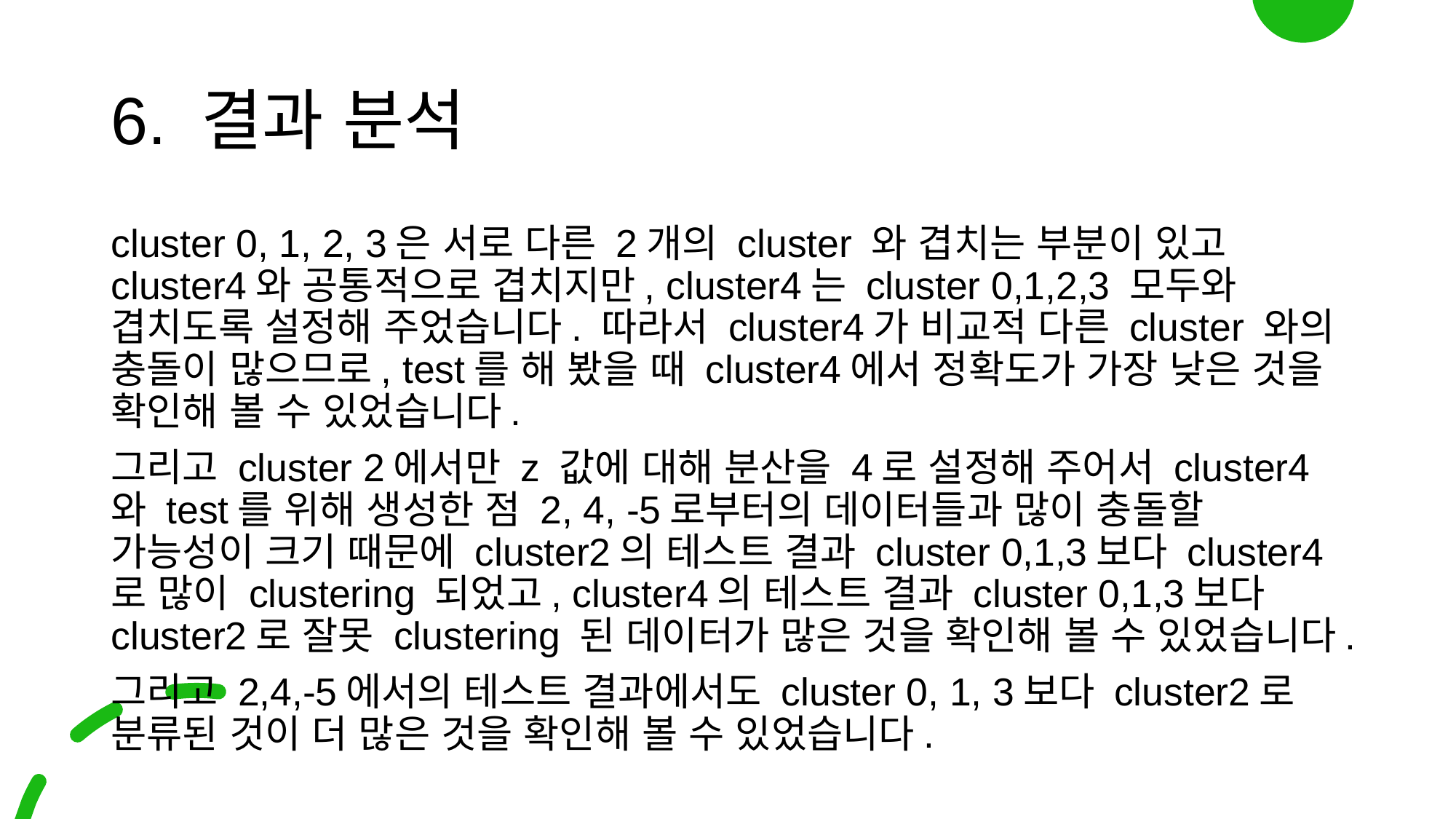

# 6. 결과 분석
cluster 0, 1, 2, 3은 서로 다른 2개의 cluster 와 겹치는 부분이 있고 cluster4와 공통적으로 겹치지만, cluster4는 cluster 0,1,2,3 모두와 겹치도록 설정해 주었습니다. 따라서 cluster4가 비교적 다른 cluster 와의 충돌이 많으므로, test를 해 봤을 때 cluster4에서 정확도가 가장 낮은 것을 확인해 볼 수 있었습니다.
그리고 cluster 2에서만 z 값에 대해 분산을 4로 설정해 주어서 cluster4 와 test를 위해 생성한 점 2, 4, -5로부터의 데이터들과 많이 충돌할 가능성이 크기 때문에 cluster2의 테스트 결과 cluster 0,1,3보다 cluster4로 많이 clustering 되었고, cluster4의 테스트 결과 cluster 0,1,3보다 cluster2로 잘못 clustering 된 데이터가 많은 것을 확인해 볼 수 있었습니다.
그리고 2,4,-5에서의 테스트 결과에서도 cluster 0, 1, 3보다 cluster2로 분류된 것이 더 많은 것을 확인해 볼 수 있었습니다.